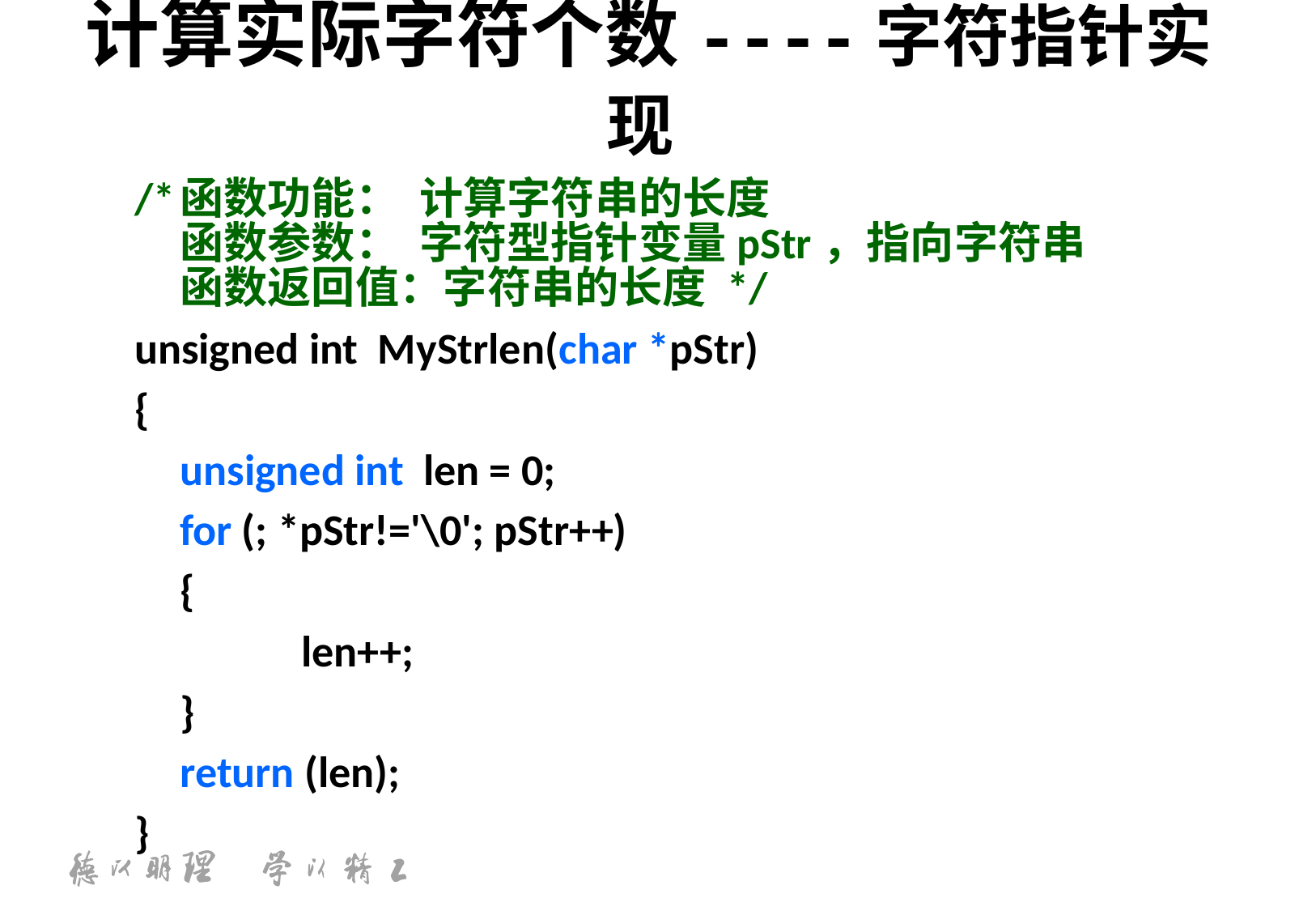

# 计算实际字符个数----字符指针实现
/*	函数功能：  计算字符串的长度
	函数参数：  字符型指针变量pStr，指向字符串
	函数返回值：字符串的长度 */
unsigned int  MyStrlen(char *pStr)
{
	unsigned int  len = 0;
	for (; *pStr!='\0'; pStr++)
	{
		len++;
	}
	return (len);
}
109